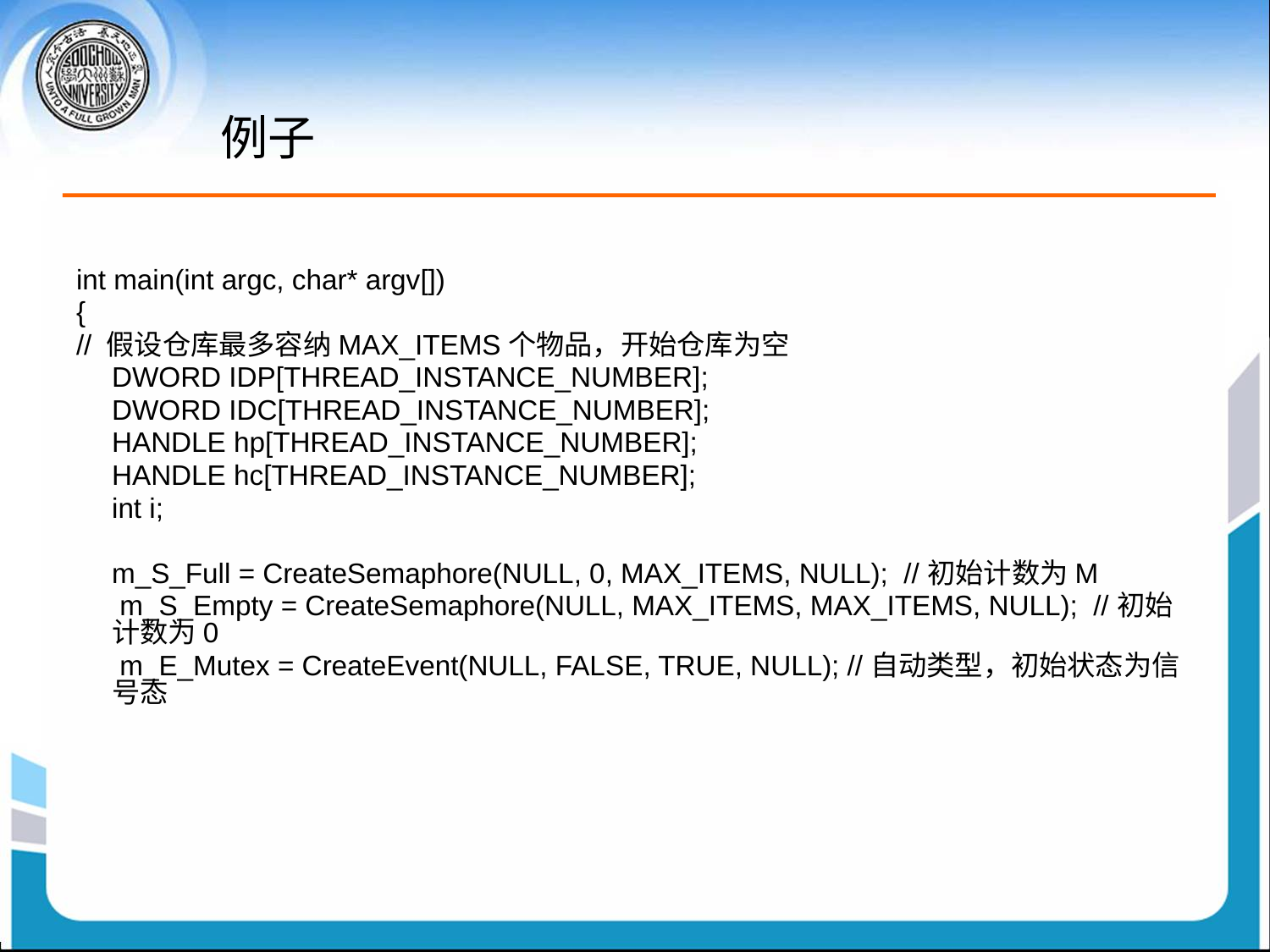

# 例子

int main(int argc, char* argv[])
{
// 假设仓库最多容纳MAX_ITEMS个物品，开始仓库为空
	DWORD IDP[THREAD_INSTANCE_NUMBER];
	DWORD IDC[THREAD_INSTANCE_NUMBER];
	HANDLE hp[THREAD_INSTANCE_NUMBER];
	HANDLE hc[THREAD_INSTANCE_NUMBER];
	int i;

	m_S_Full = CreateSemaphore(NULL, 0, MAX_ITEMS, NULL);  //初始计数为M
   	 m_S_Empty = CreateSemaphore(NULL, MAX_ITEMS, MAX_ITEMS, NULL);  //初始计数为0
	 m_E_Mutex = CreateEvent(NULL, FALSE, TRUE, NULL); //自动类型，初始状态为信号态